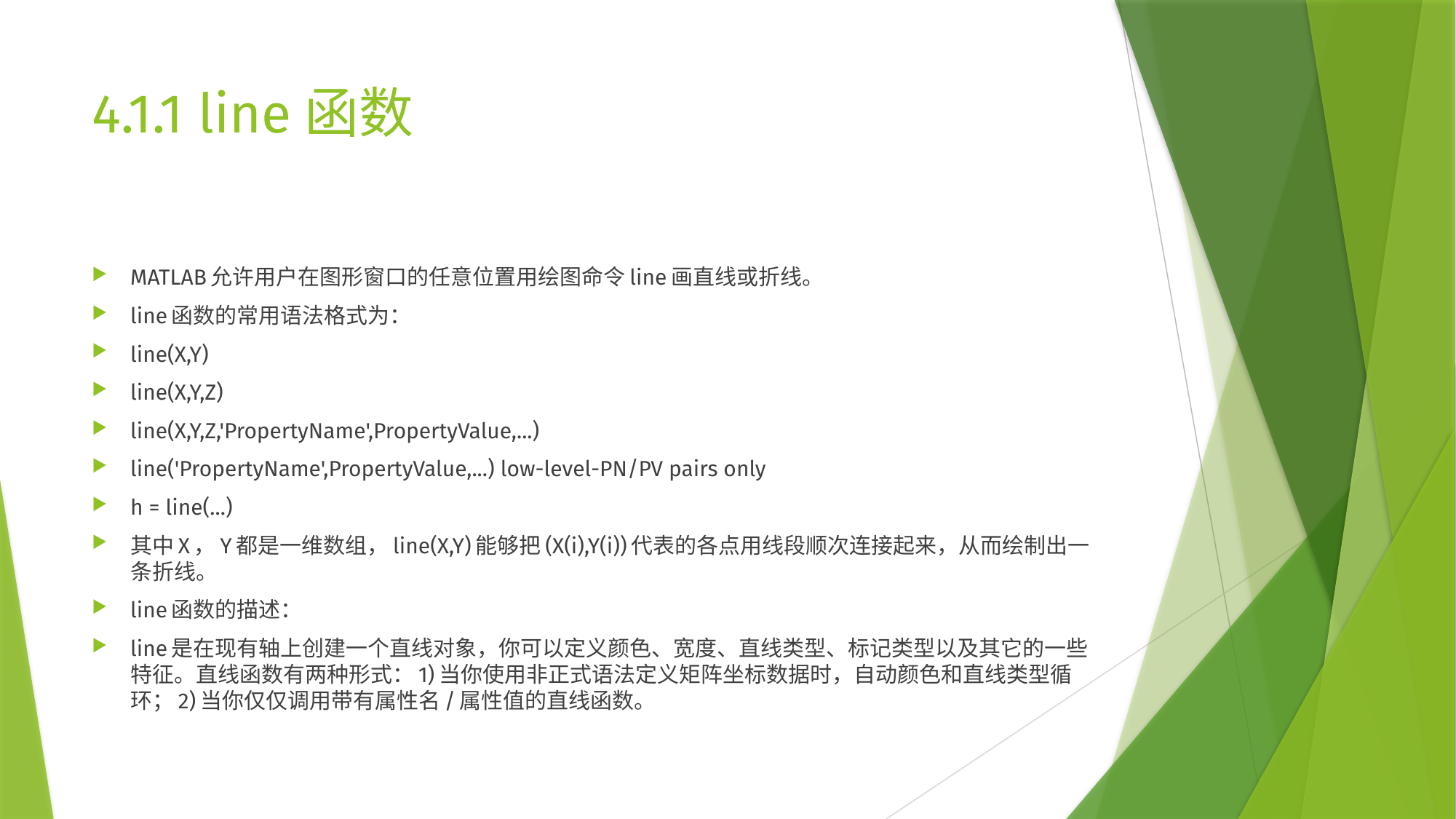

# 4.1.1 line函数
MATLAB允许用户在图形窗口的任意位置用绘图命令line画直线或折线。
line函数的常用语法格式为：
line(X,Y)
line(X,Y,Z)
line(X,Y,Z,'PropertyName',PropertyValue,...)
line('PropertyName',PropertyValue,...) low-level-PN/PV pairs only
h = line(...)
其中X，Y都是一维数组，line(X,Y)能够把(X(i),Y(i))代表的各点用线段顺次连接起来，从而绘制出一条折线。
line函数的描述：
line是在现有轴上创建一个直线对象，你可以定义颜色、宽度、直线类型、标记类型以及其它的一些特征。直线函数有两种形式：1)当你使用非正式语法定义矩阵坐标数据时，自动颜色和直线类型循环；2)当你仅仅调用带有属性名/属性值的直线函数。